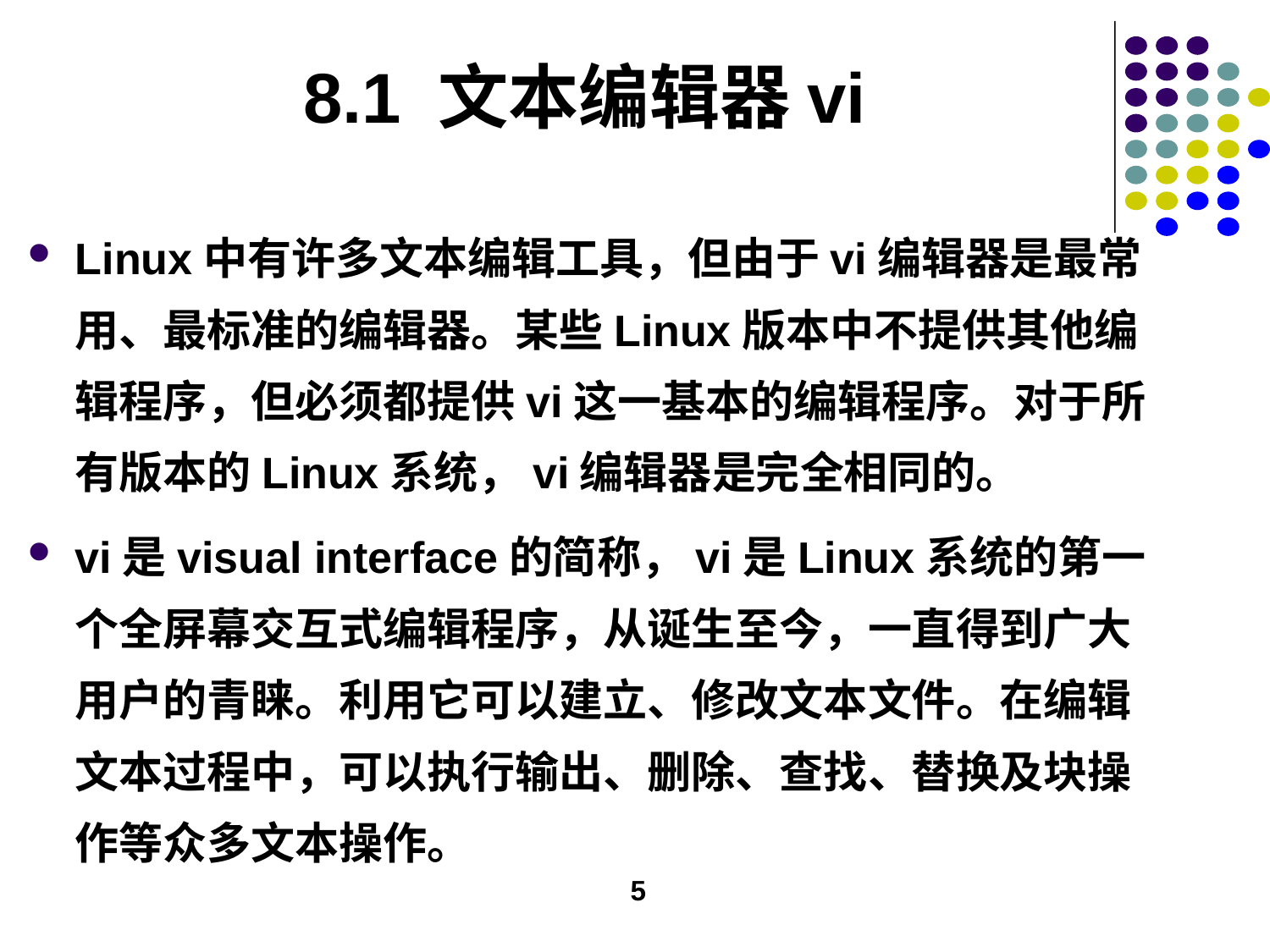

8.1 文本编辑器vi
Linux中有许多文本编辑工具，但由于vi编辑器是最常用、最标准的编辑器。某些Linux版本中不提供其他编辑程序，但必须都提供vi这一基本的编辑程序。对于所有版本的Linux系统，vi编辑器是完全相同的。
vi是visual interface的简称，vi是Linux系统的第一个全屏幕交互式编辑程序，从诞生至今，一直得到广大用户的青睐。利用它可以建立、修改文本文件。在编辑文本过程中，可以执行输出、删除、查找、替换及块操作等众多文本操作。

5